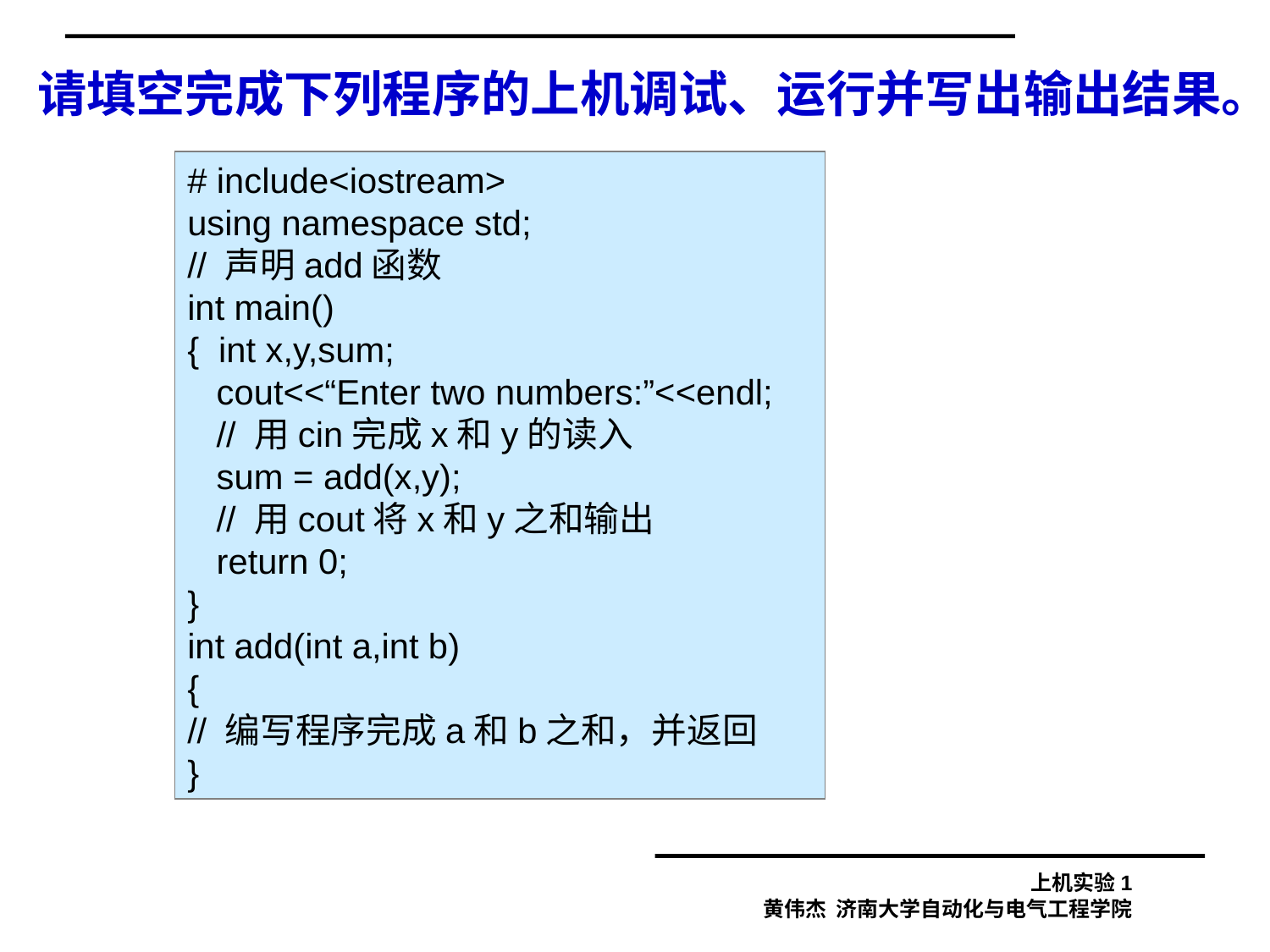

请填空完成下列程序的上机调试、运行并写出输出结果。
# include<iostream>
using namespace std;
// 声明add函数
int main()
{  int x,y,sum;
   cout<<“Enter two numbers:”<<endl;
   // 用cin完成x和y的读入
   sum = add(x,y);
   // 用cout将x和y之和输出
   return 0;
}
int add(int a,int b)
{
// 编写程序完成a和b之和，并返回
}